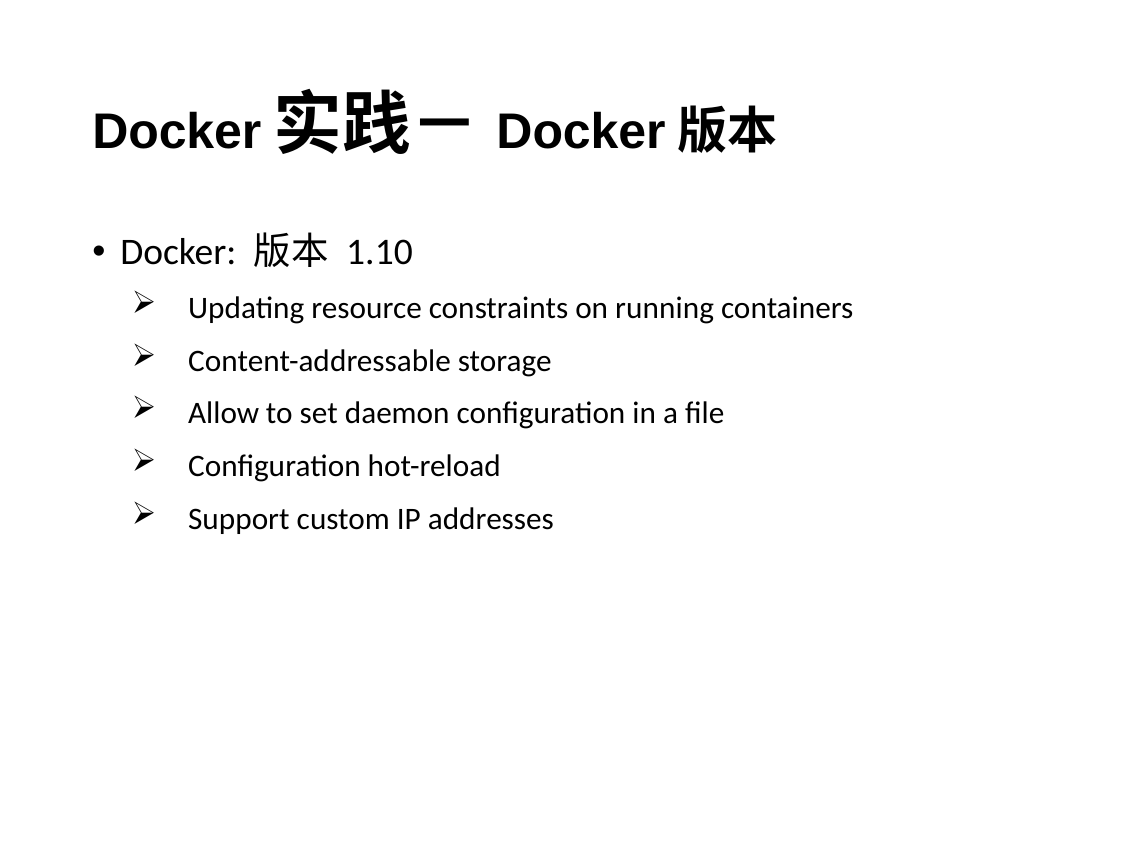

# Docker实践－Docker版本
Docker: 版本 1.10
Updating resource constraints on running containers
Content-addressable storage
Allow to set daemon configuration in a file
Configuration hot-reload
Support custom IP addresses